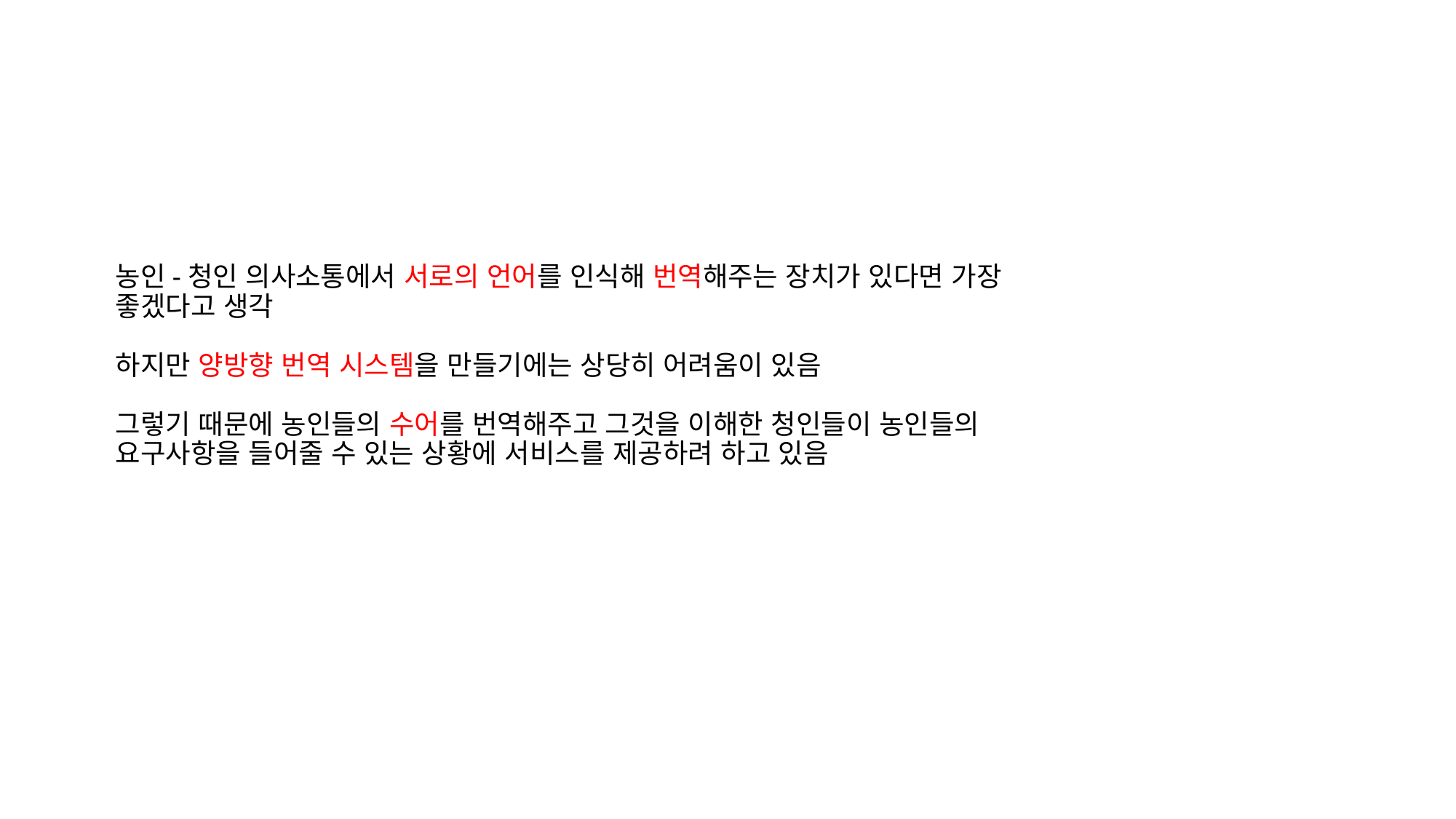

농인-청인 의사소통에서 서로의 언어를 인식해 번역해주는 장치가 있다면 가장 좋겠다고 생각

하지만 양방향 번역 시스템을 만들기에는 상당히 어려움이 있음

그렇기 때문에 농인들의 수어를 번역해주고 그것을 이해한 청인들이 농인들의 요구사항을 들어줄 수 있는 상황에 서비스를 제공하려 하고 있음